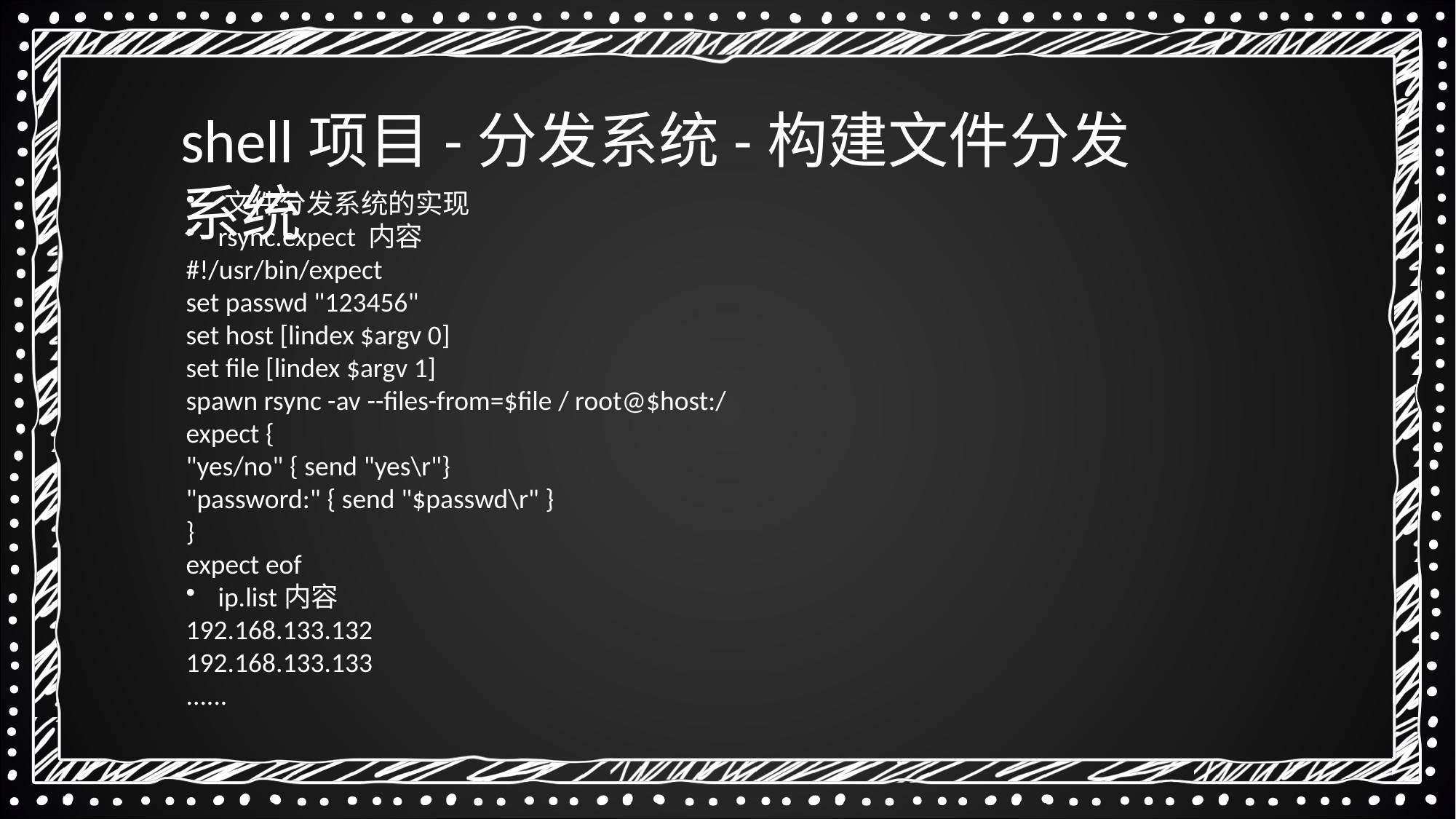

shell项目-分发系统-构建文件分发系统
 文件分发系统的实现
 rsync.expect 内容
#!/usr/bin/expect
set passwd "123456"
set host [lindex $argv 0]
set file [lindex $argv 1]
spawn rsync -av --files-from=$file / root@$host:/
expect {
"yes/no" { send "yes\r"}
"password:" { send "$passwd\r" }
}
expect eof
 ip.list内容
192.168.133.132
192.168.133.133
......